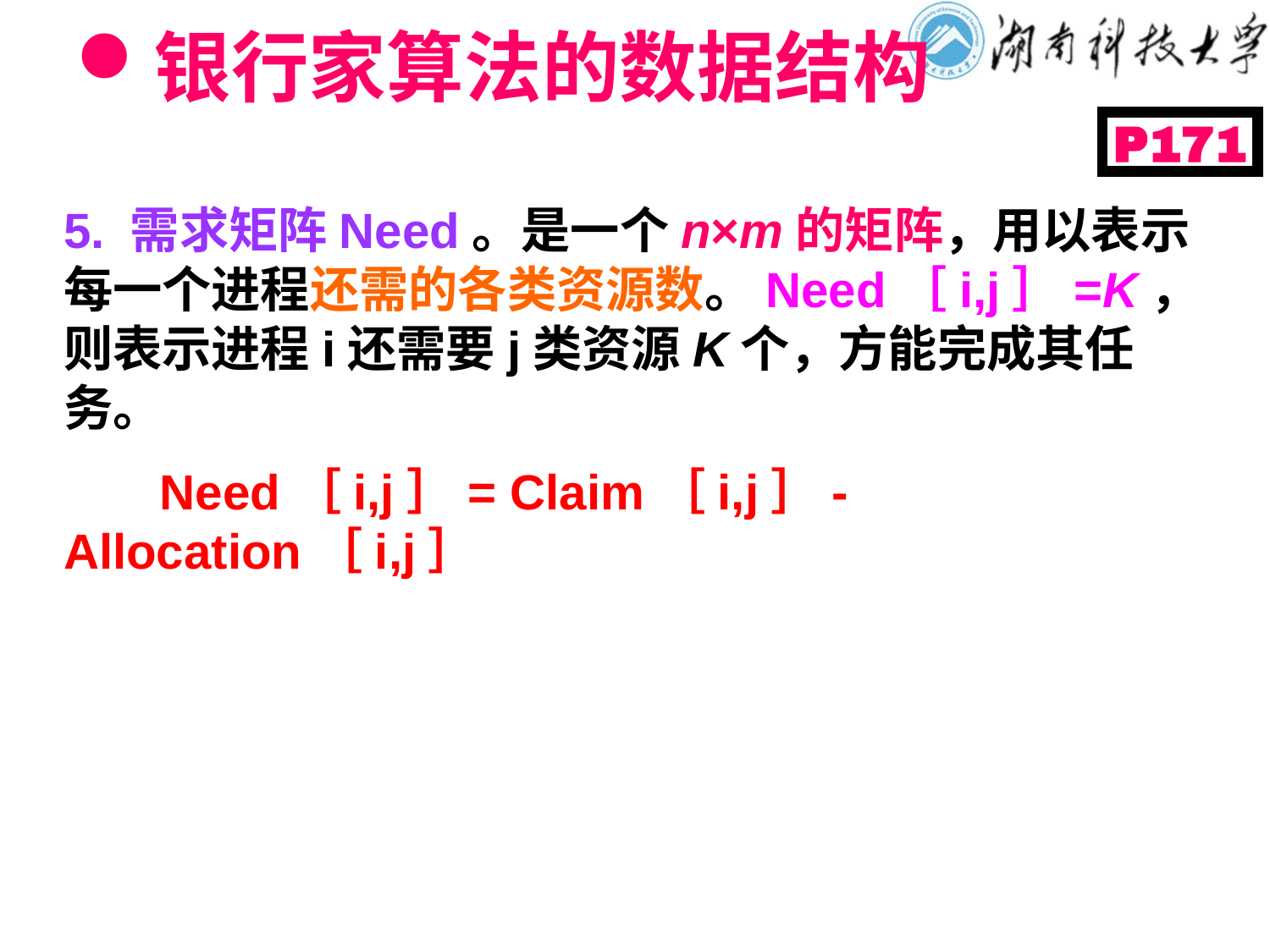

# 银行家算法的数据结构
P171
5. 需求矩阵Need。是一个n×m的矩阵，用以表示每一个进程还需的各类资源数。Need［i,j］=K，则表示进程i还需要j类资源K个，方能完成其任务。
       Need［i,j］= Claim［i,j］- Allocation［i,j］